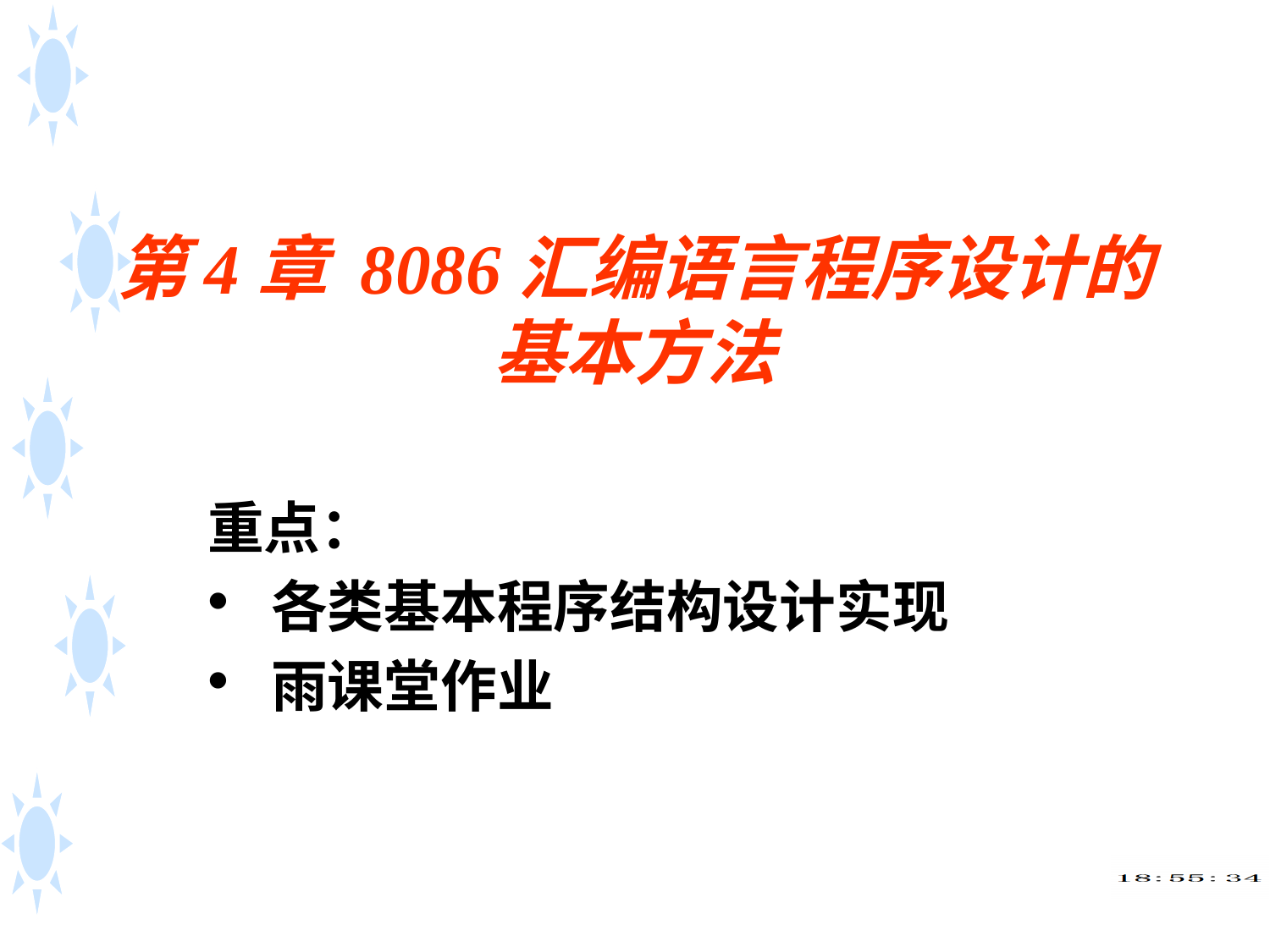

# 第4章 8086汇编语言程序设计的基本方法
重点：
各类基本程序结构设计实现
雨课堂作业